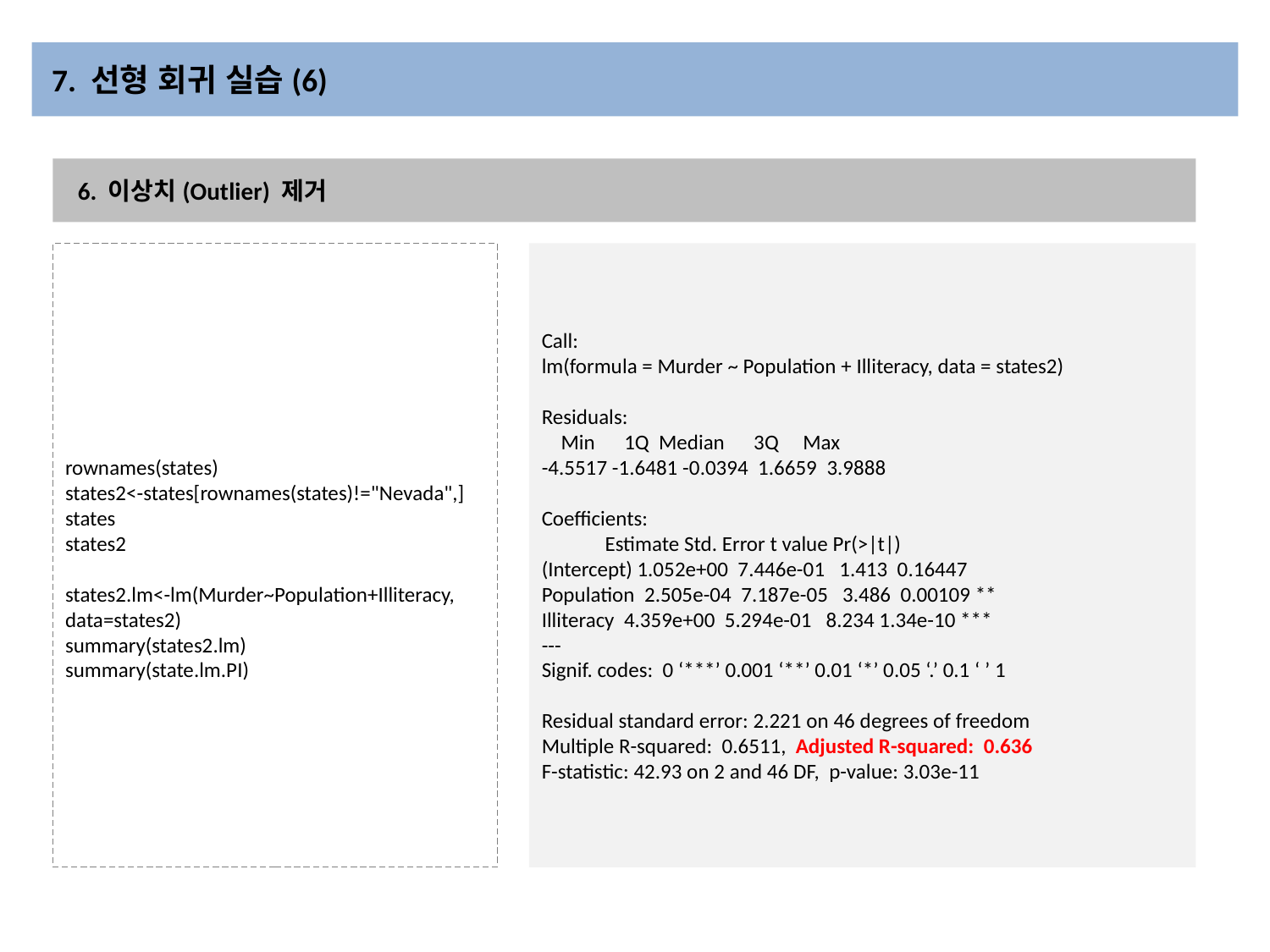

# 7. 선형 회귀 실습(6)
6. 이상치(Outlier) 제거

rownames(states)
states2<-states[rownames(states)!="Nevada",]
states
states2

states2.lm<-lm(Murder~Population+Illiteracy, data=states2)
summary(states2.lm)
summary(state.lm.PI)
Call:
lm(formula = Murder ~ Population + Illiteracy, data = states2)

Residuals:
    Min      1Q  Median      3Q     Max
-4.5517 -1.6481 -0.0394  1.6659  3.9888

Coefficients:
             Estimate Std. Error t value Pr(>|t|)
(Intercept) 1.052e+00  7.446e-01   1.413  0.16447
Population  2.505e-04  7.187e-05   3.486  0.00109 **
Illiteracy  4.359e+00  5.294e-01   8.234 1.34e-10 ***
---
Signif. codes:  0 ‘***’ 0.001 ‘**’ 0.01 ‘*’ 0.05 ‘.’ 0.1 ‘ ’ 1

Residual standard error: 2.221 on 46 degrees of freedom
Multiple R-squared:  0.6511,	Adjusted R-squared:  0.636
F-statistic: 42.93 on 2 and 46 DF,  p-value: 3.03e-11